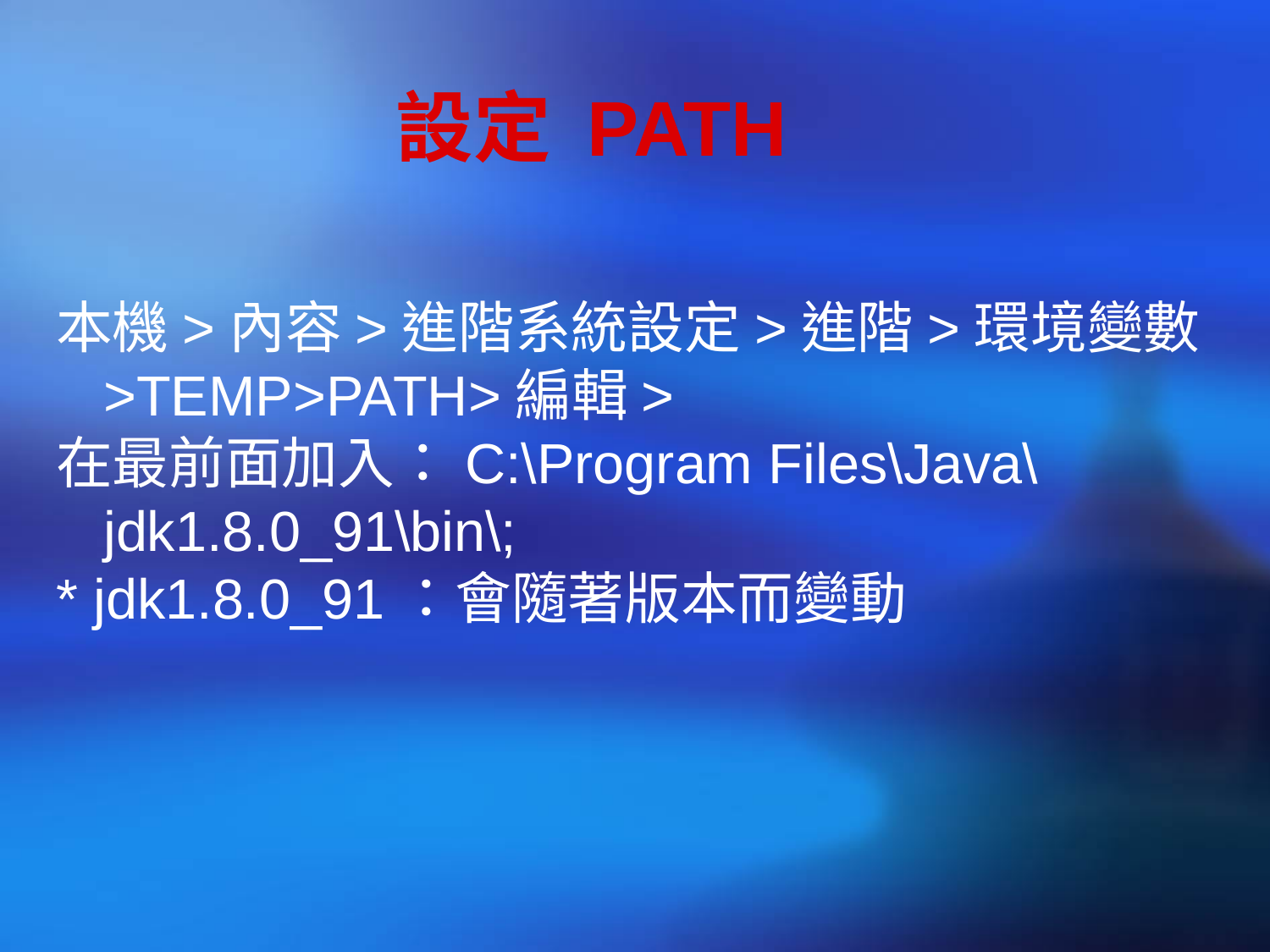

# 設定 PATH
本機>內容>進階系統設定>進階>環境變數>TEMP>PATH>編輯>
在最前面加入：C:\Program Files\Java\jdk1.8.0_91\bin\;
* jdk1.8.0_91：會隨著版本而變動